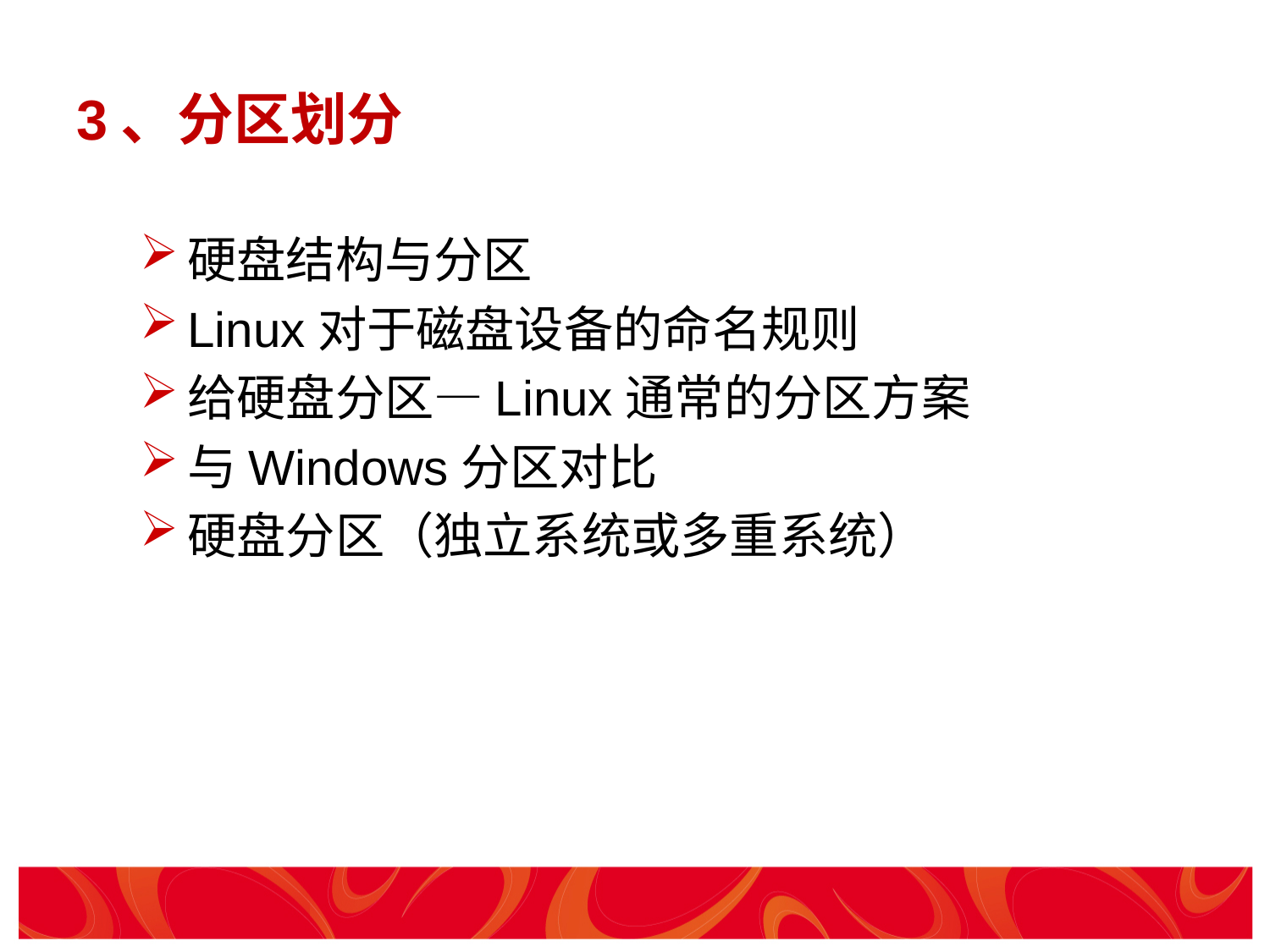

# 3、分区划分
硬盘结构与分区
Linux对于磁盘设备的命名规则
给硬盘分区—Linux通常的分区方案
与Windows分区对比
硬盘分区（独立系统或多重系统）